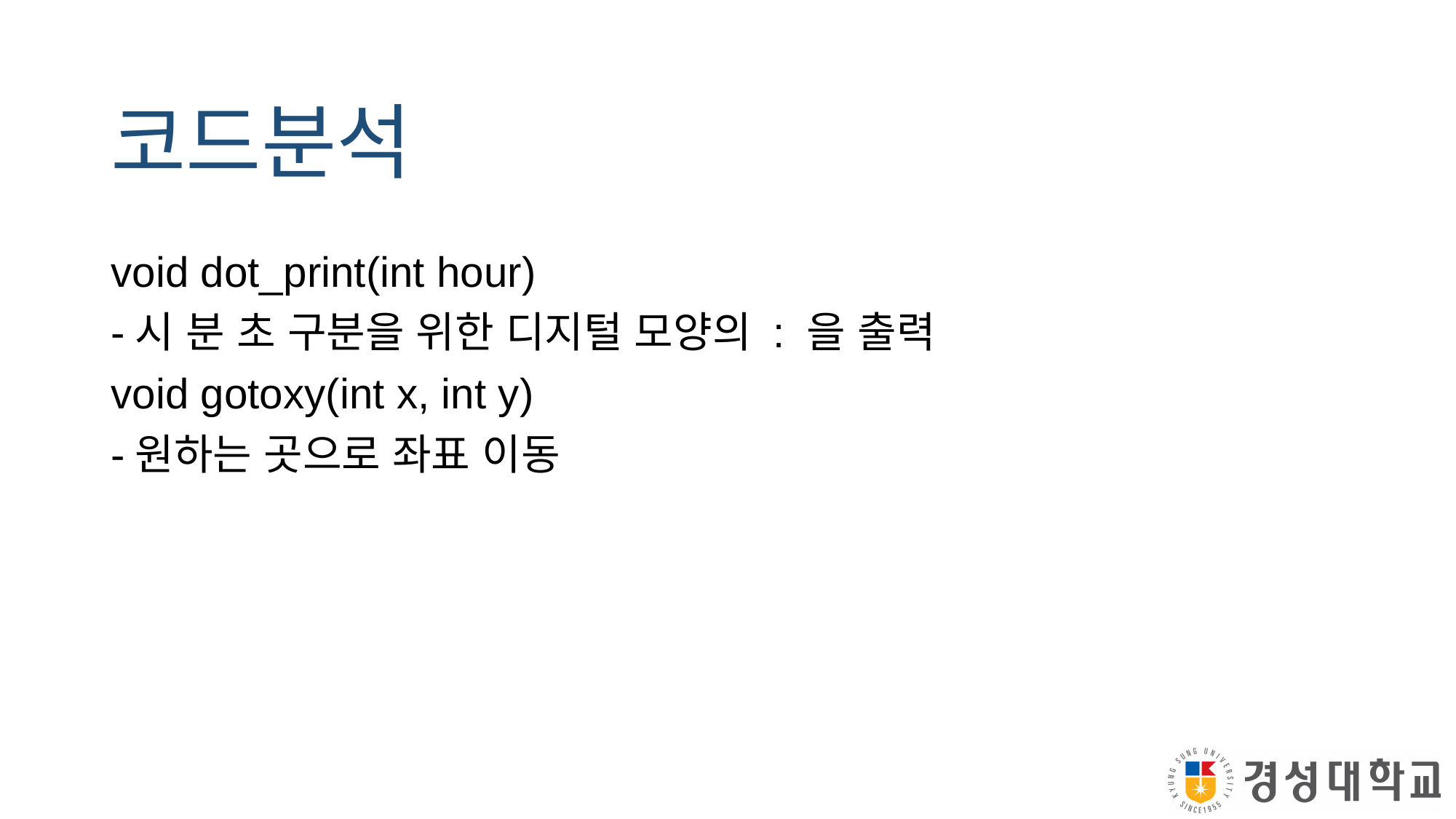

코드분석
void dot_print(int hour)
-시 분 초 구분을 위한 디지털 모양의 : 을 출력
void gotoxy(int x, int y)
-원하는 곳으로 좌표 이동